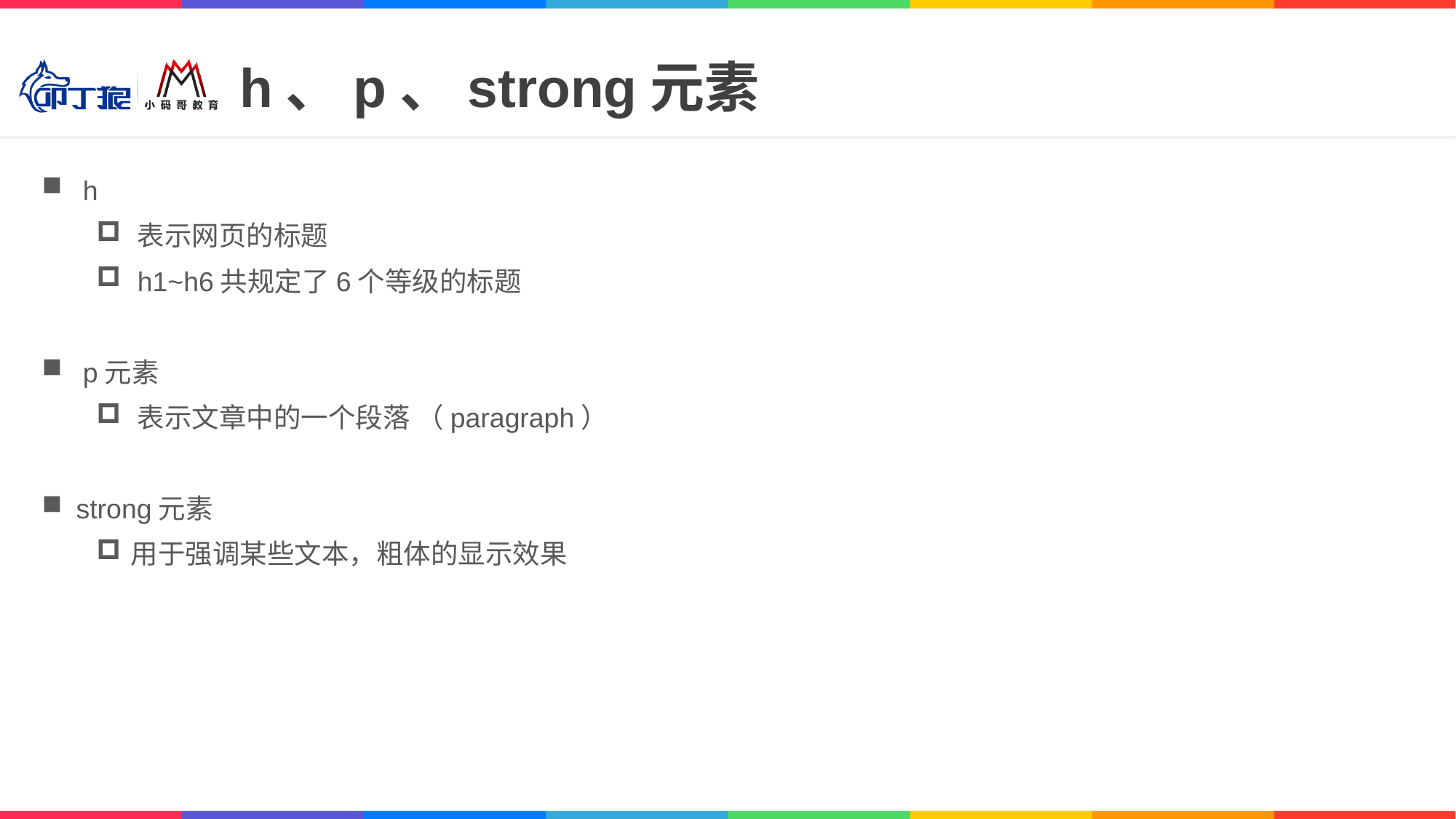

# h、p、strong元素
h
表示网页的标题
h1~h6共规定了6个等级的标题

p元素
表示文章中的一个段落 （paragraph）

strong元素
用于强调某些文本，粗体的显示效果